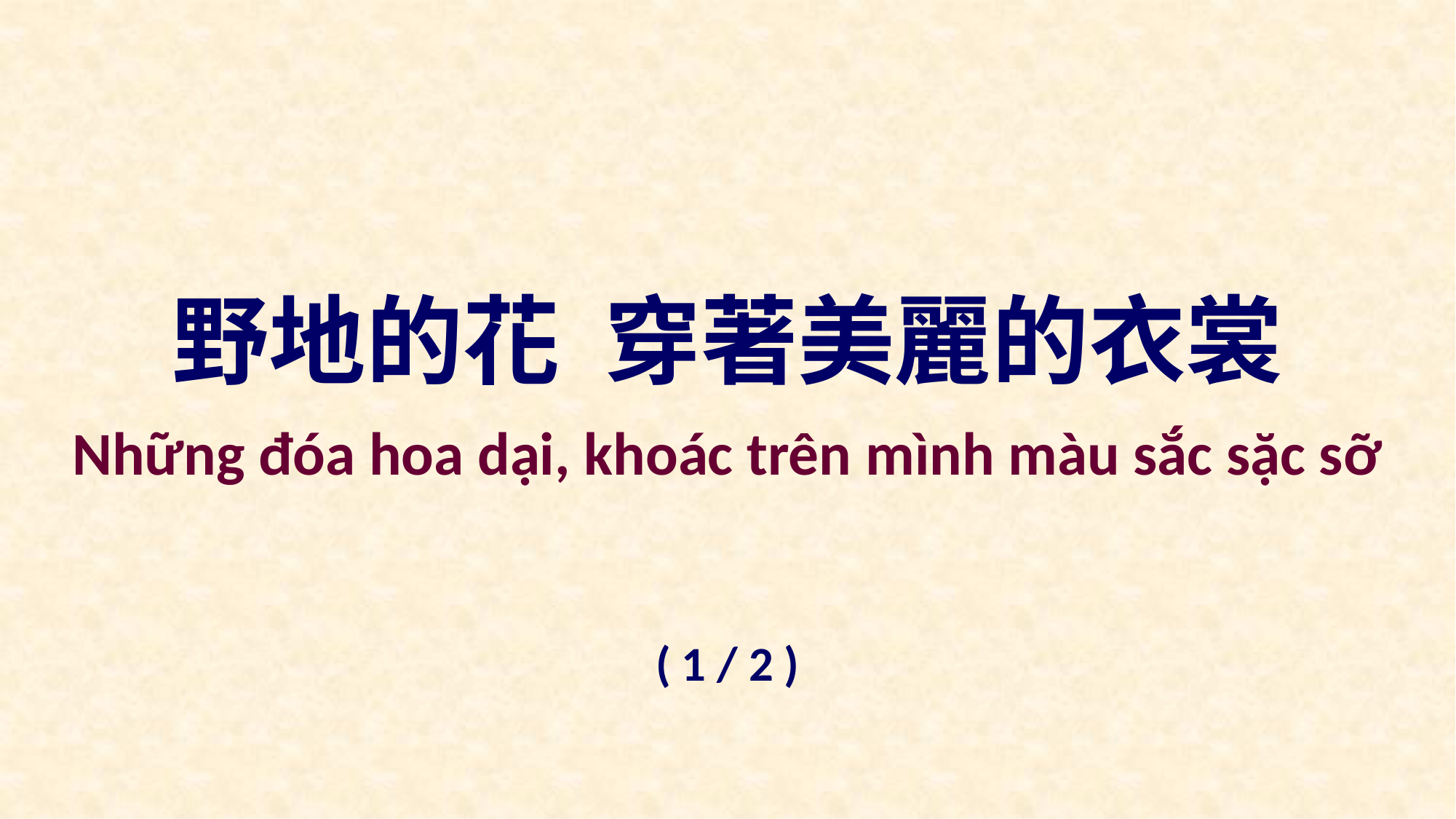

野地的花  穿著美麗的衣裳
Những đóa hoa dại, khoác trên mình màu sắc sặc sỡ
( 1 / 2 )